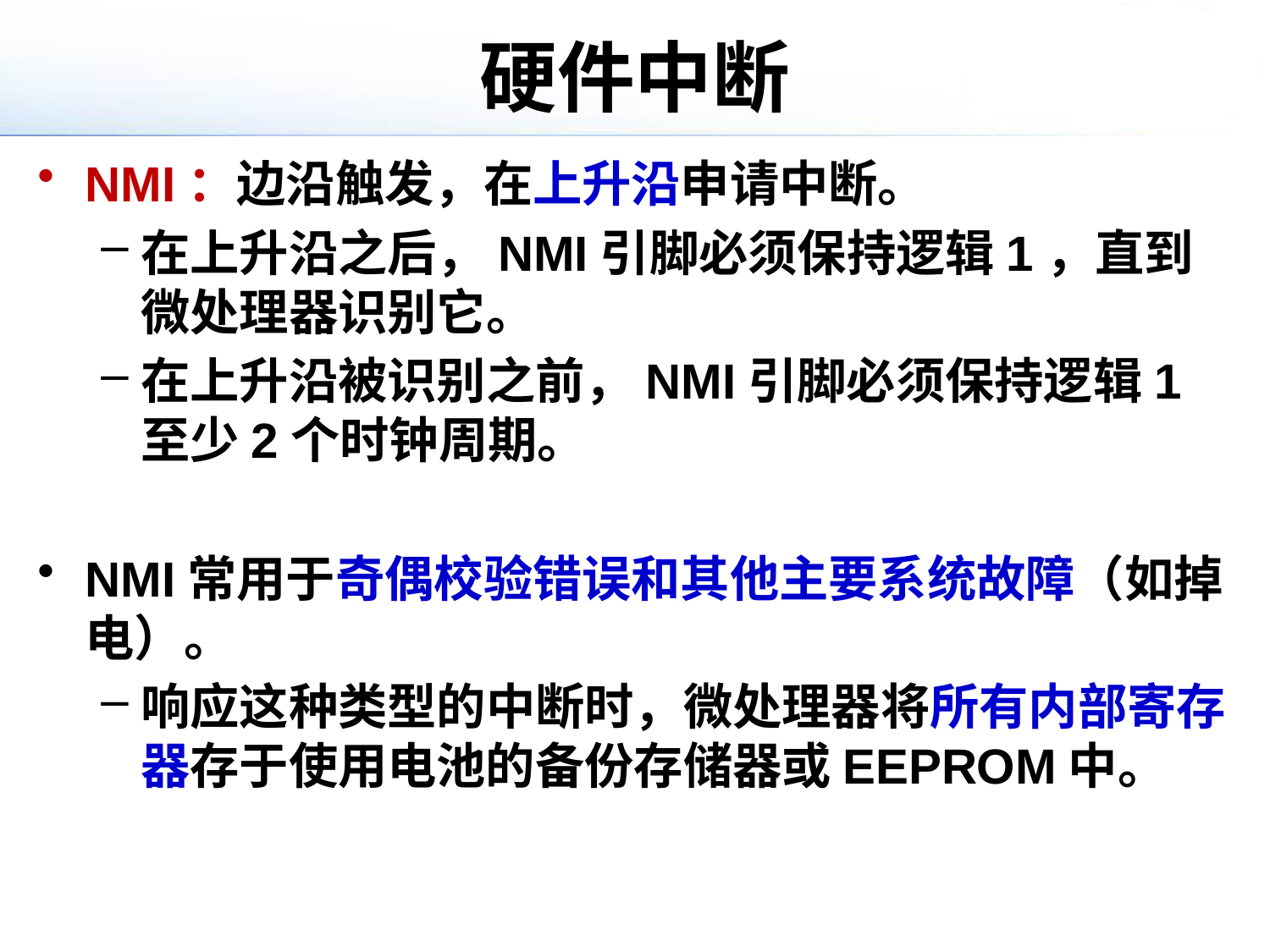

# 硬件中断
NMI：边沿触发，在上升沿申请中断。
在上升沿之后，NMI引脚必须保持逻辑1，直到微处理器识别它。
在上升沿被识别之前，NMI引脚必须保持逻辑1至少2个时钟周期。

NMI常用于奇偶校验错误和其他主要系统故障（如掉电）。
响应这种类型的中断时，微处理器将所有内部寄存器存于使用电池的备份存储器或EEPROM中。